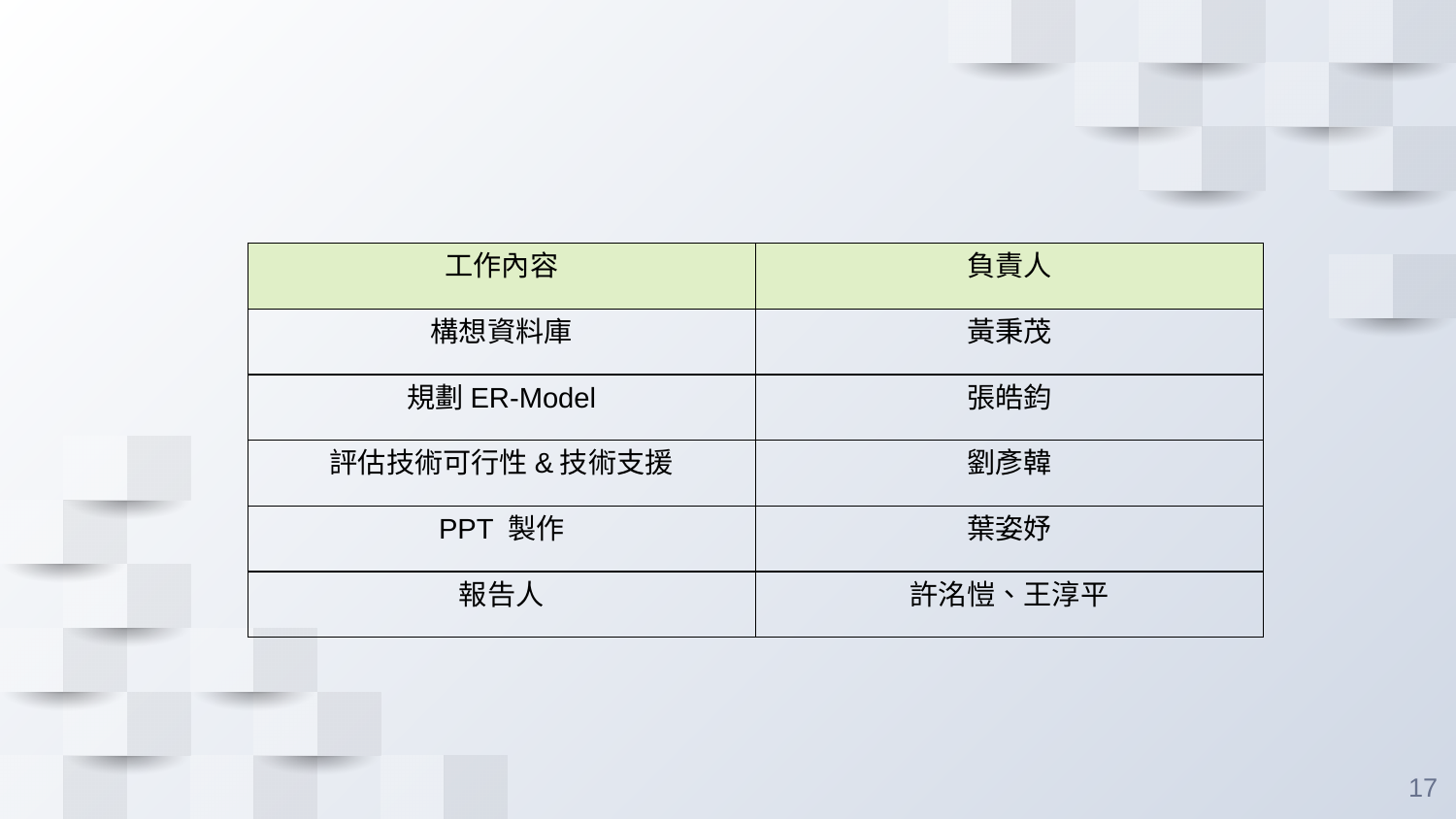

| 工作內容 | 負責人 |
| --- | --- |
| 構想資料庫 | 黃秉茂 |
| 規劃ER-Model | 張皓鈞 |
| 評估技術可行性&技術支援 | 劉彥韓 |
| PPT 製作 | 葉姿妤 |
| 報告人 | 許洺愷、王淳平 |
17